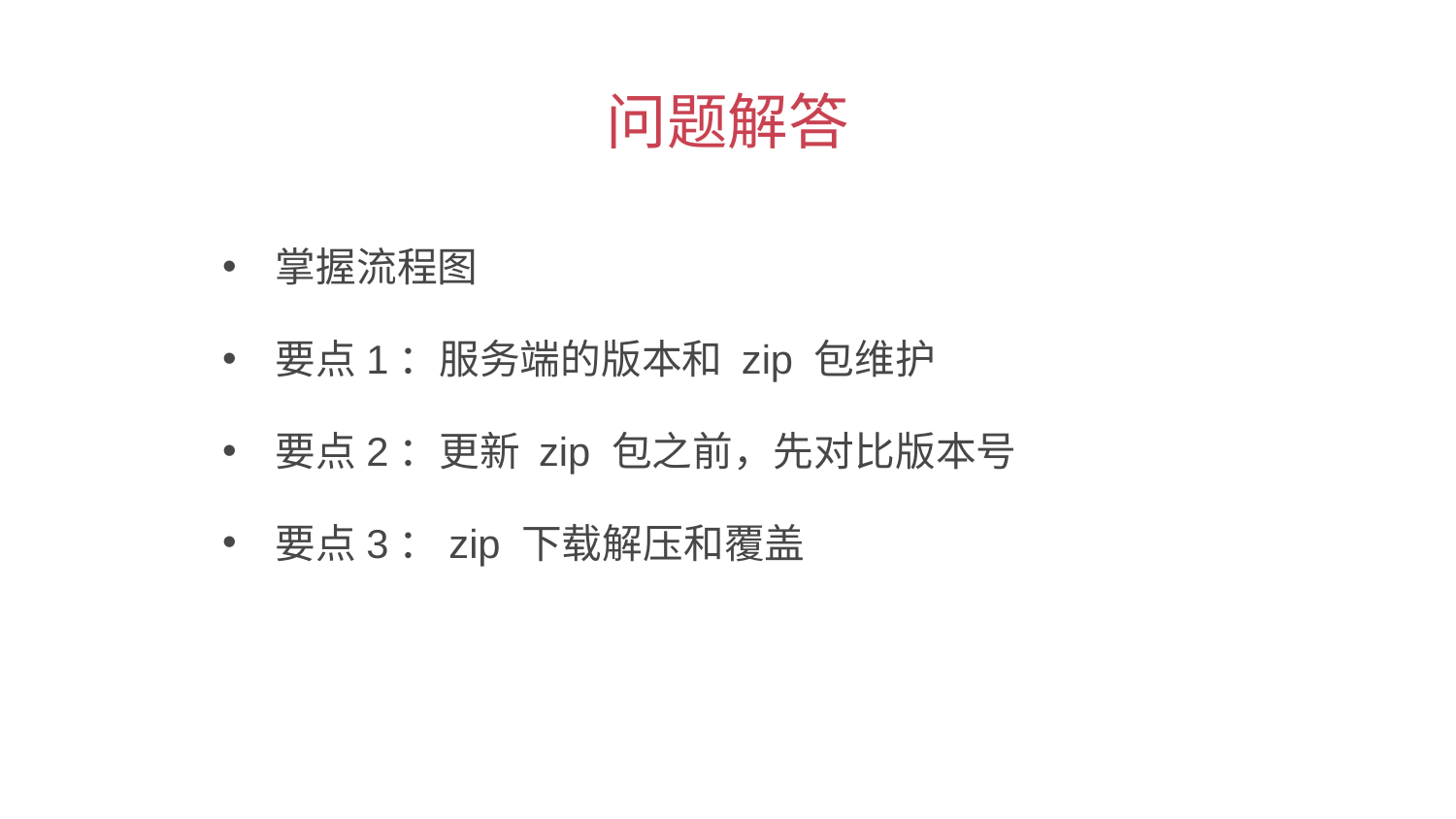

问题解答
 掌握流程图
 要点1：服务端的版本和 zip 包维护
 要点2：更新 zip 包之前，先对比版本号
 要点3：zip 下载解压和覆盖